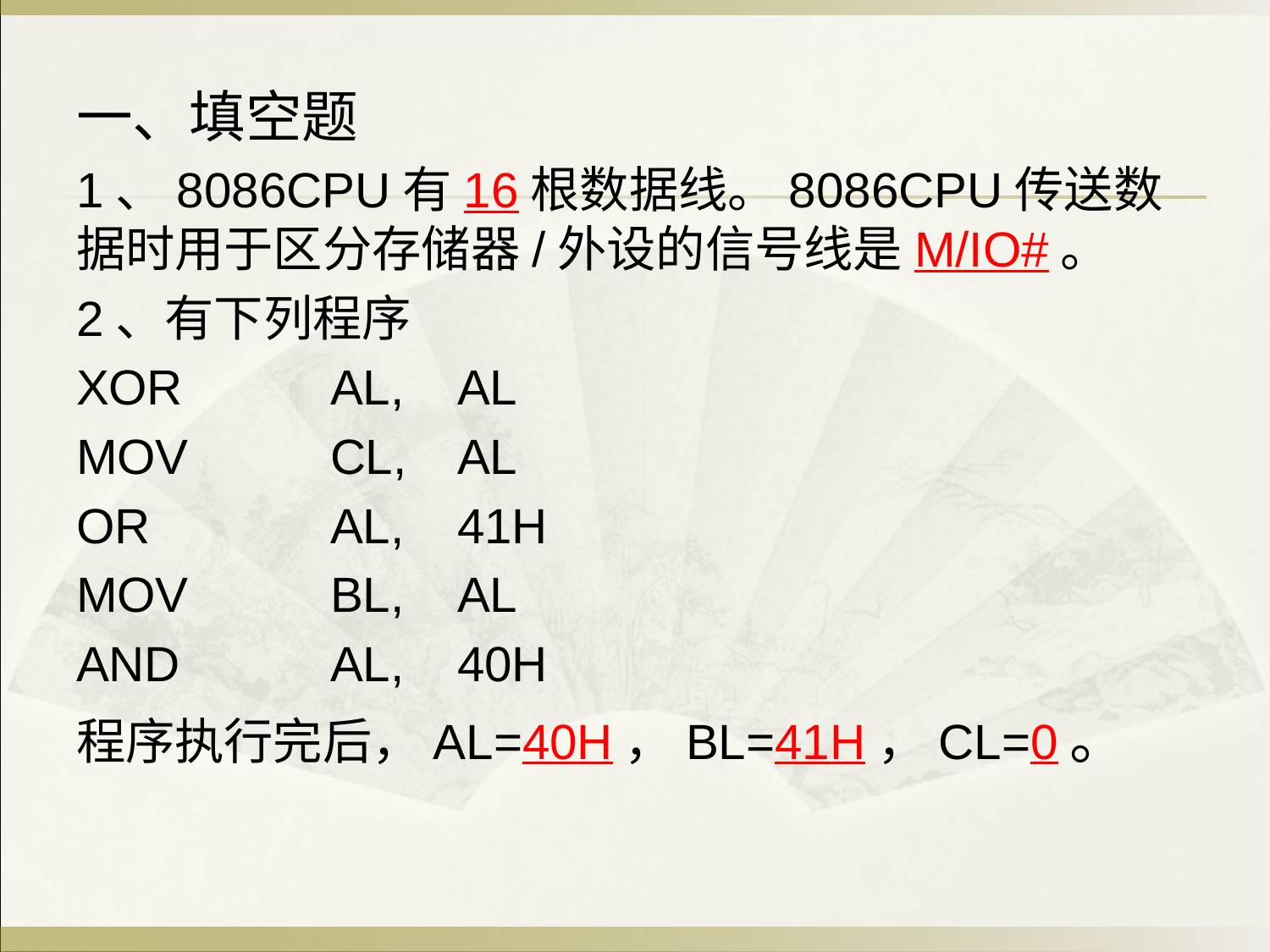

一、填空题
1、8086CPU有16根数据线。8086CPU传送数据时用于区分存储器/外设的信号线是M/IO#。
2、有下列程序
XOR		AL,	AL
MOV		CL,	AL
OR		AL,	41H
MOV		BL,	AL
AND		AL,	40H
程序执行完后，AL=40H，BL=41H，CL=0。